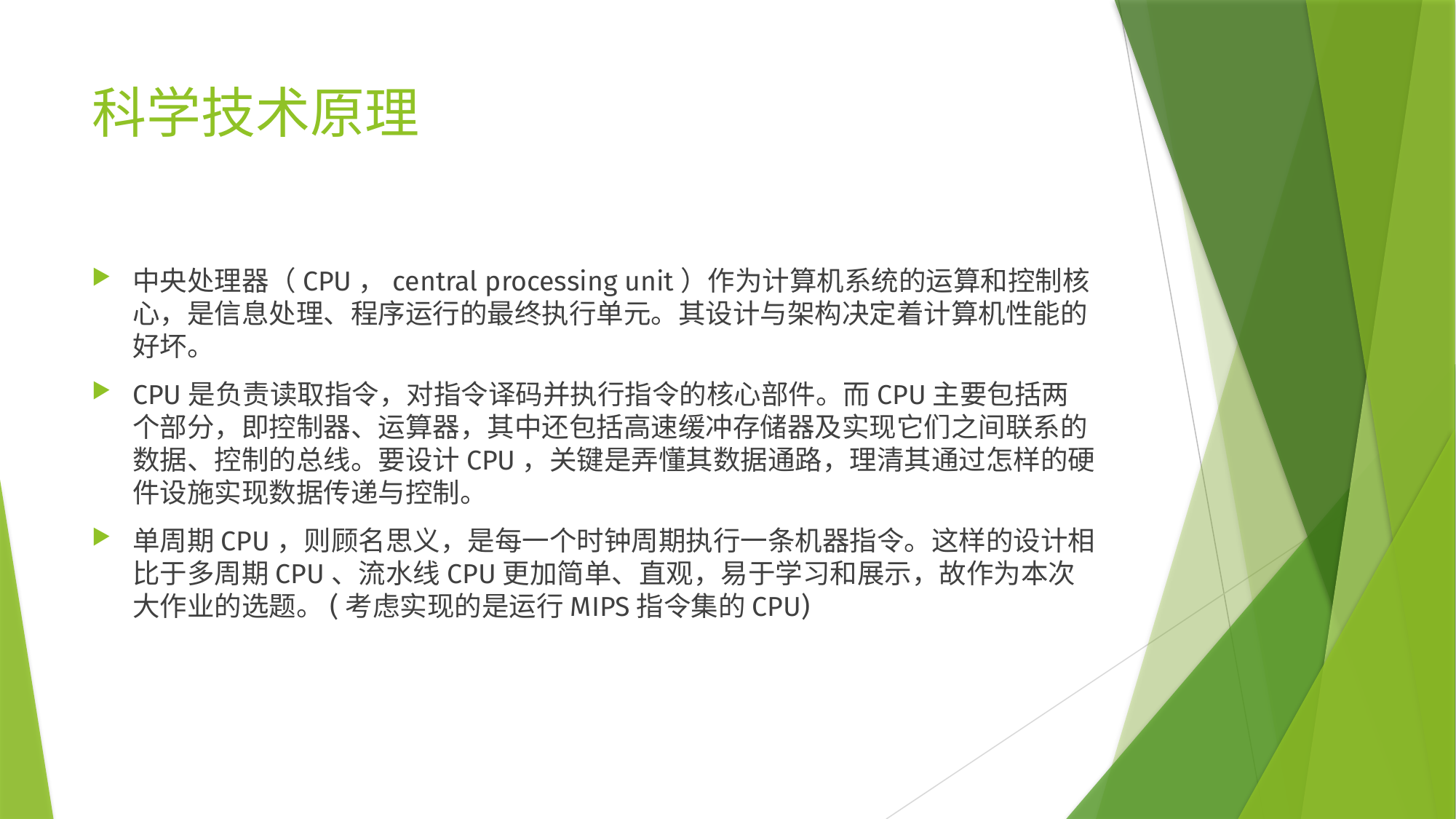

# 科学技术原理
中央处理器（CPU，central processing unit）作为计算机系统的运算和控制核心，是信息处理、程序运行的最终执行单元。其设计与架构决定着计算机性能的好坏。
CPU是负责读取指令，对指令译码并执行指令的核心部件。而CPU主要包括两个部分，即控制器、运算器，其中还包括高速缓冲存储器及实现它们之间联系的数据、控制的总线。要设计CPU，关键是弄懂其数据通路，理清其通过怎样的硬件设施实现数据传递与控制。
单周期CPU，则顾名思义，是每一个时钟周期执行一条机器指令。这样的设计相比于多周期CPU、流水线CPU更加简单、直观，易于学习和展示，故作为本次大作业的选题。(考虑实现的是运行MIPS指令集的CPU)